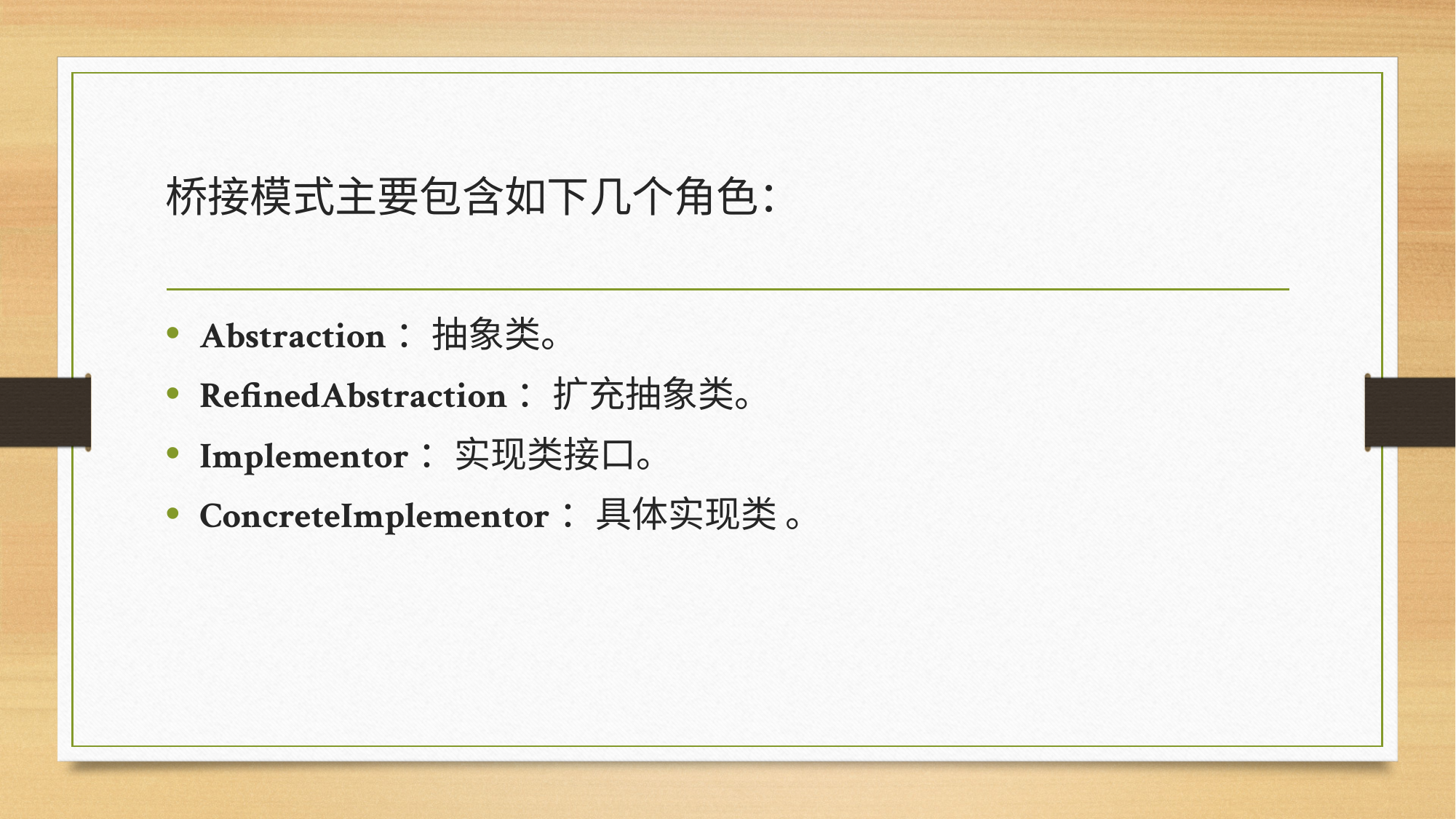

# 桥接模式主要包含如下几个角色：
Abstraction：抽象类。
RefinedAbstraction：扩充抽象类。
Implementor：实现类接口。
ConcreteImplementor：具体实现类 。